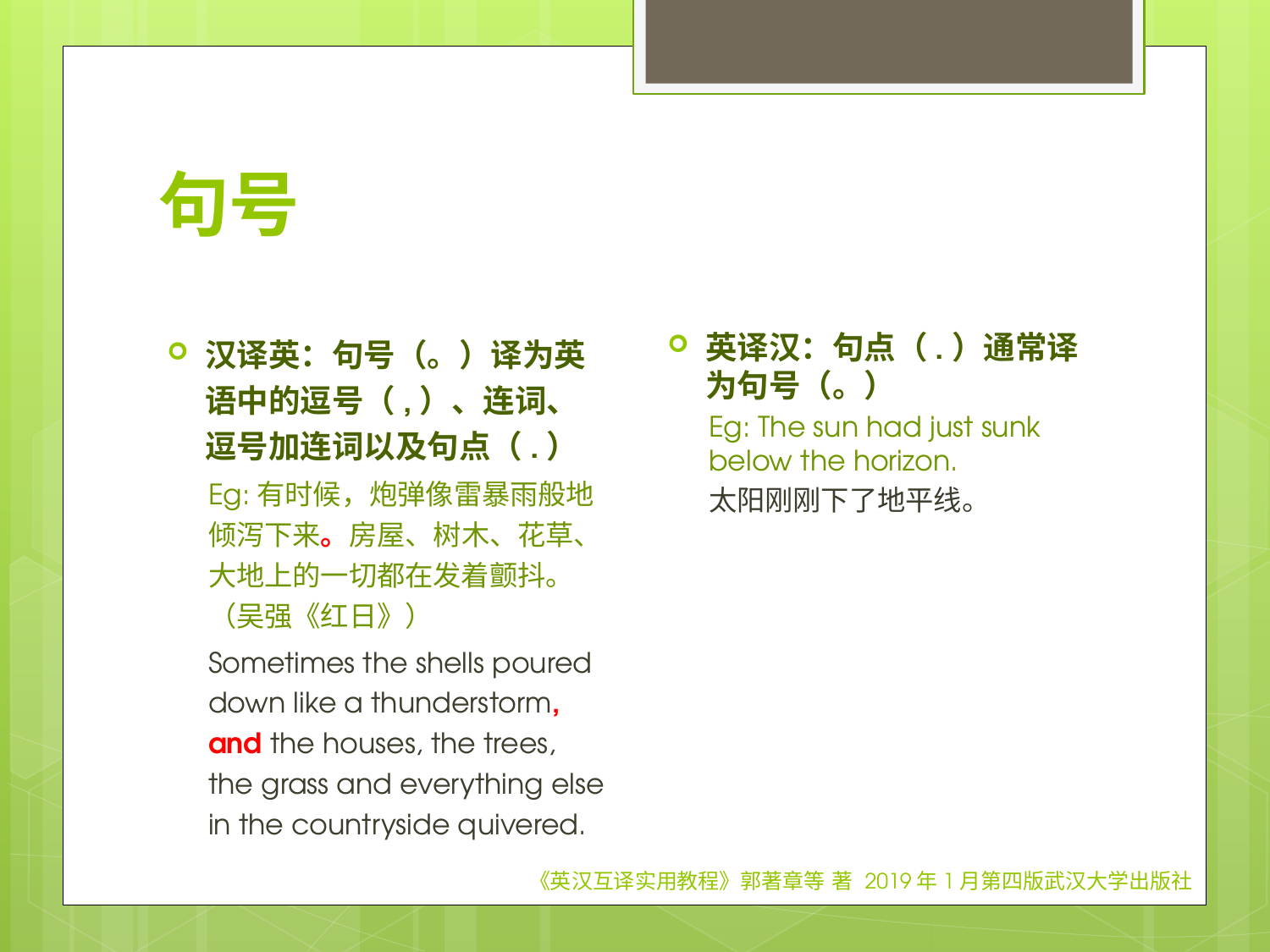

# 句号
英译汉：句点（.）通常译为句号（。）
Eg: The sun had just sunk below the horizon.
太阳刚刚下了地平线。
汉译英：句号（。）译为英语中的逗号（,）、连词、逗号加连词以及句点（.）
Eg:有时候，炮弹像雷暴雨般地倾泻下来。房屋、树木、花草、大地上的一切都在发着颤抖。（吴强《红日》）
Sometimes the shells poured down like a thunderstorm, and the houses, the trees, the grass and everything else in the countryside quivered.
《英汉互译实用教程》郭著章等 著 2019年1月第四版武汉大学出版社